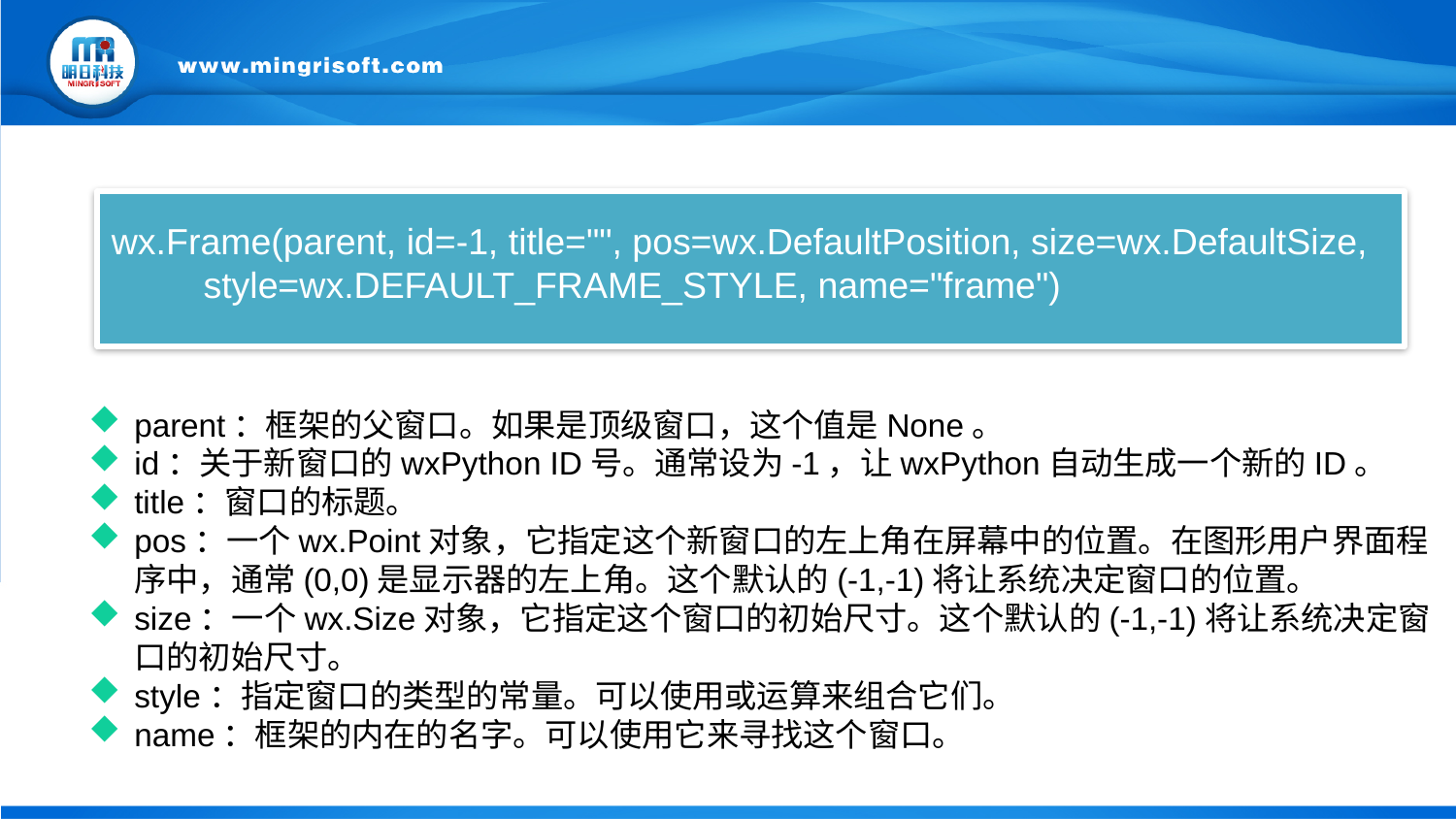

wx.Frame(parent, id=-1, title="", pos=wx.DefaultPosition, size=wx.DefaultSize,
         style=wx.DEFAULT_FRAME_STYLE, name="frame")
parent：框架的父窗口。如果是顶级窗口，这个值是None。
id：关于新窗口的wxPython ID号。通常设为-1，让wxPython自动生成一个新的ID。
title：窗口的标题。
pos：一个wx.Point对象，它指定这个新窗口的左上角在屏幕中的位置。在图形用户界面程序中，通常(0,0)是显示器的左上角。这个默认的(-1,-1)将让系统决定窗口的位置。
size：一个wx.Size对象，它指定这个窗口的初始尺寸。这个默认的(-1,-1)将让系统决定窗口的初始尺寸。
style：指定窗口的类型的常量。可以使用或运算来组合它们。
name：框架的内在的名字。可以使用它来寻找这个窗口。